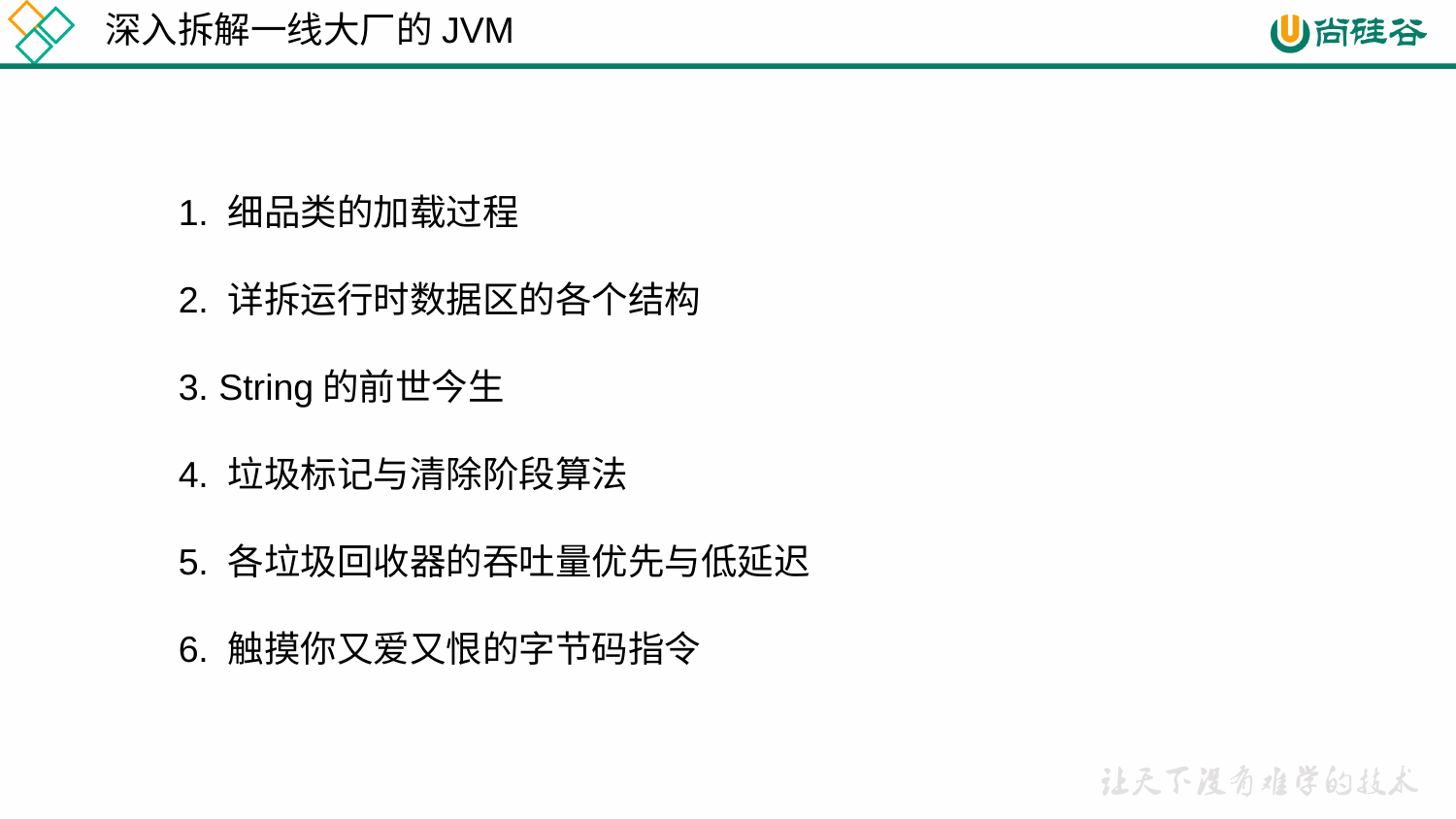

深入拆解一线大厂的JVM

1. 细品类的加载过程

2. 详拆运行时数据区的各个结构

3. String的前世今生

4. 垃圾标记与清除阶段算法

5. 各垃圾回收器的吞吐量优先与低延迟

6. 触摸你又爱又恨的字节码指令